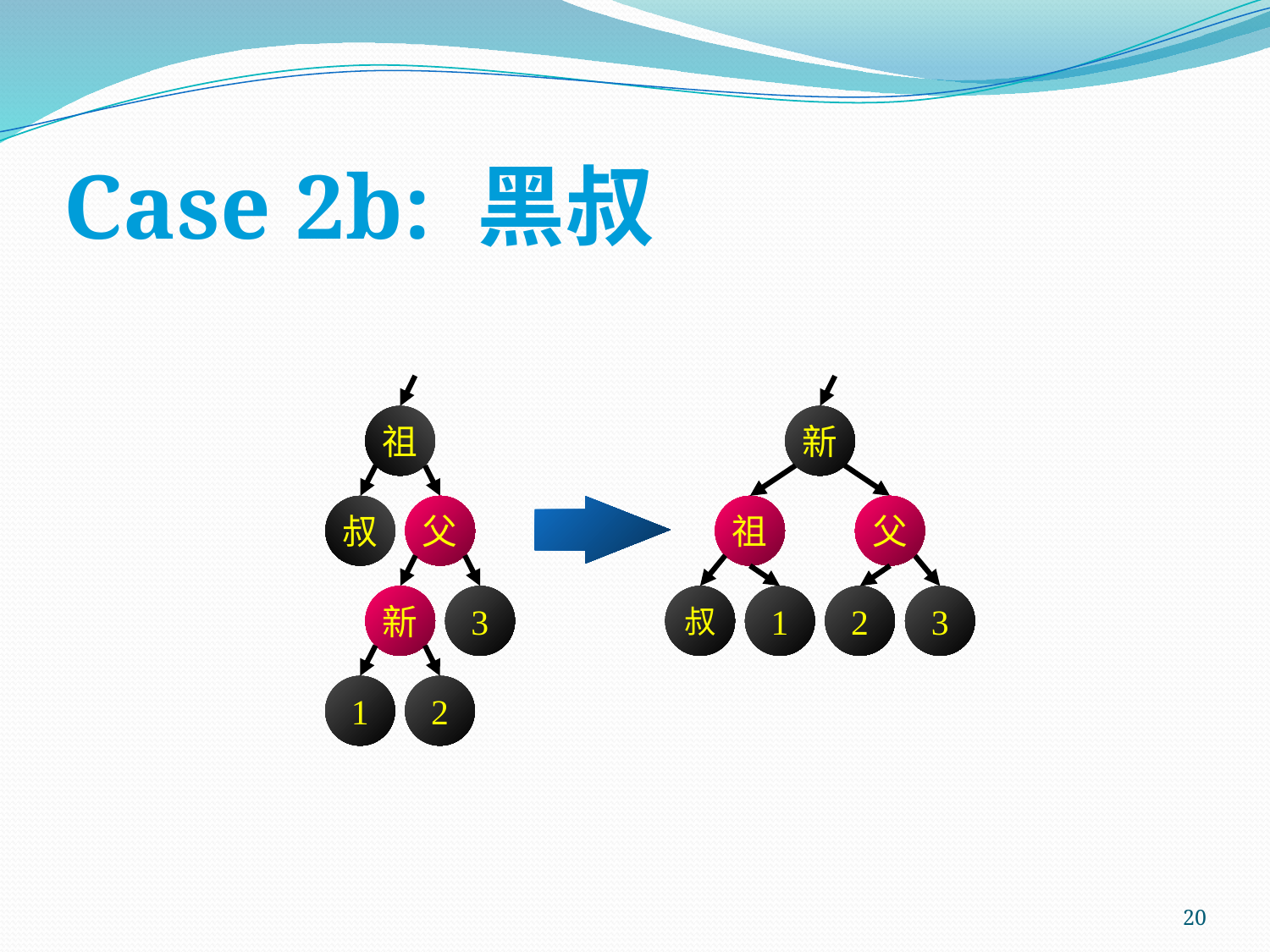

# Case 2b: 黑叔
祖
新
叔
父
祖
父

新
3
叔
1
2
3
1
2
20